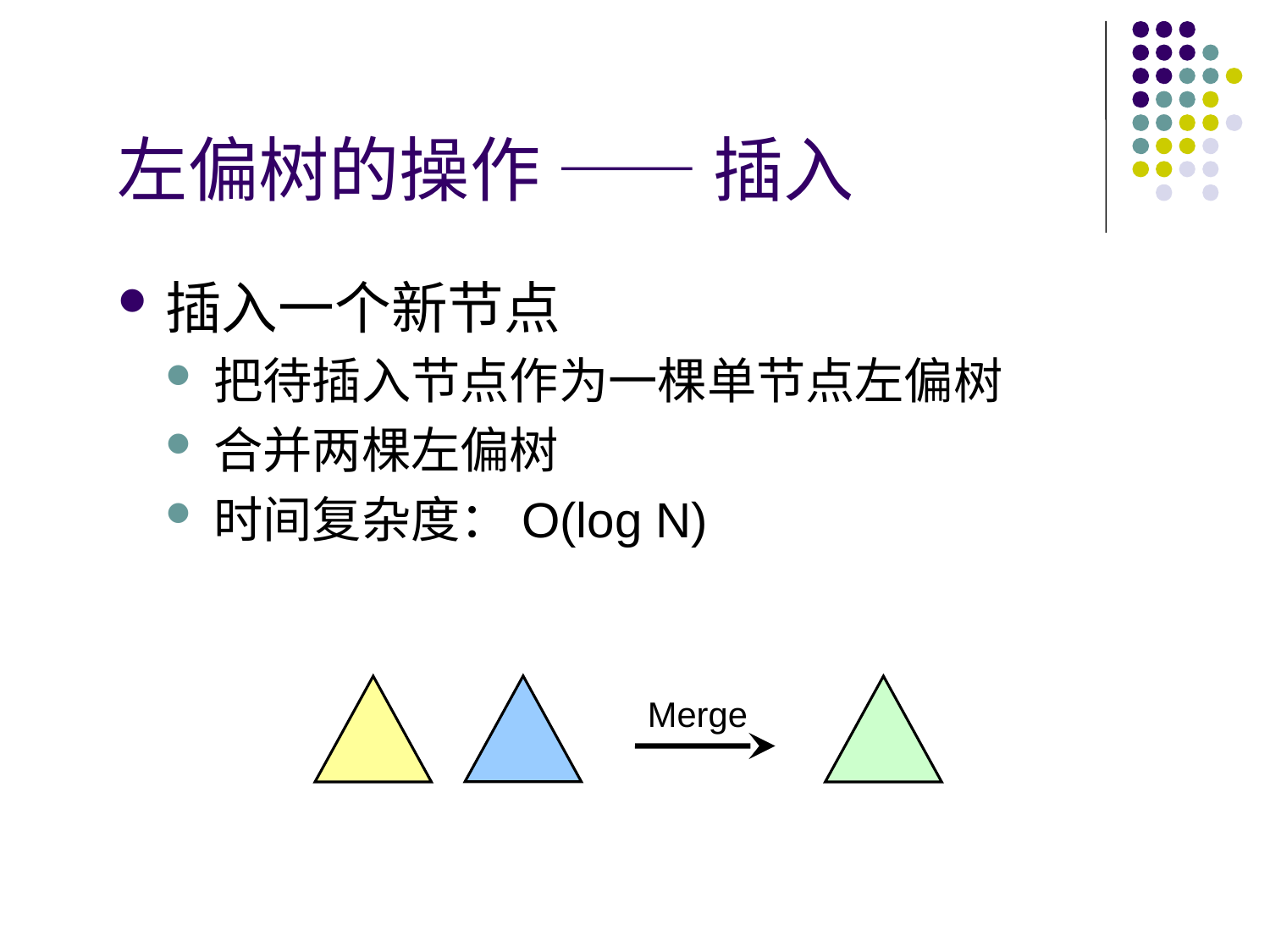

# 左偏树的操作 —— 插入
插入一个新节点
把待插入节点作为一棵单节点左偏树
合并两棵左偏树
时间复杂度：O(log N)

Merge

24